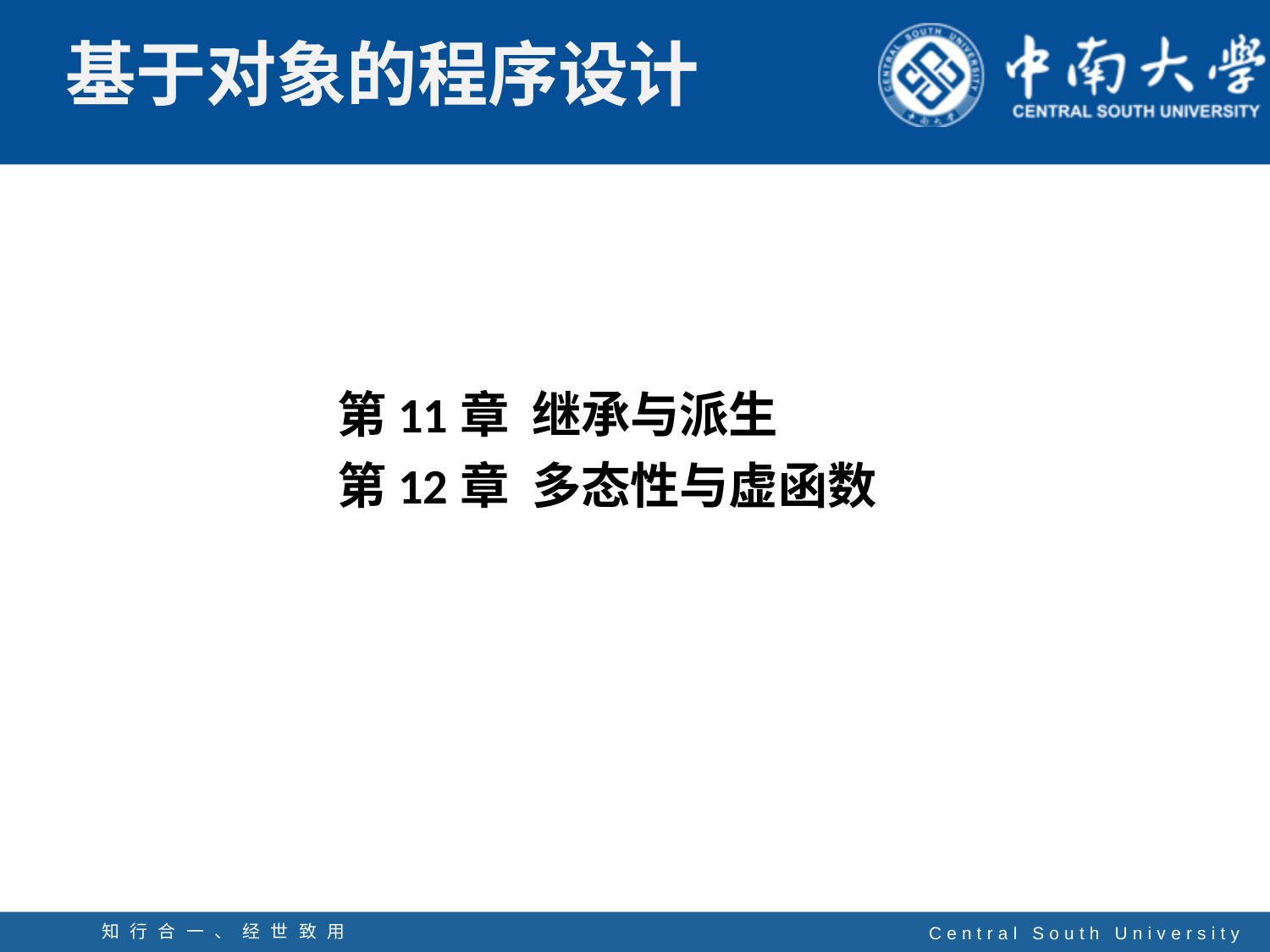

第11章  继承与派生
第12章  多态性与虚函数

知行合一、经世致用
自强不息 厚德载物
Central South University